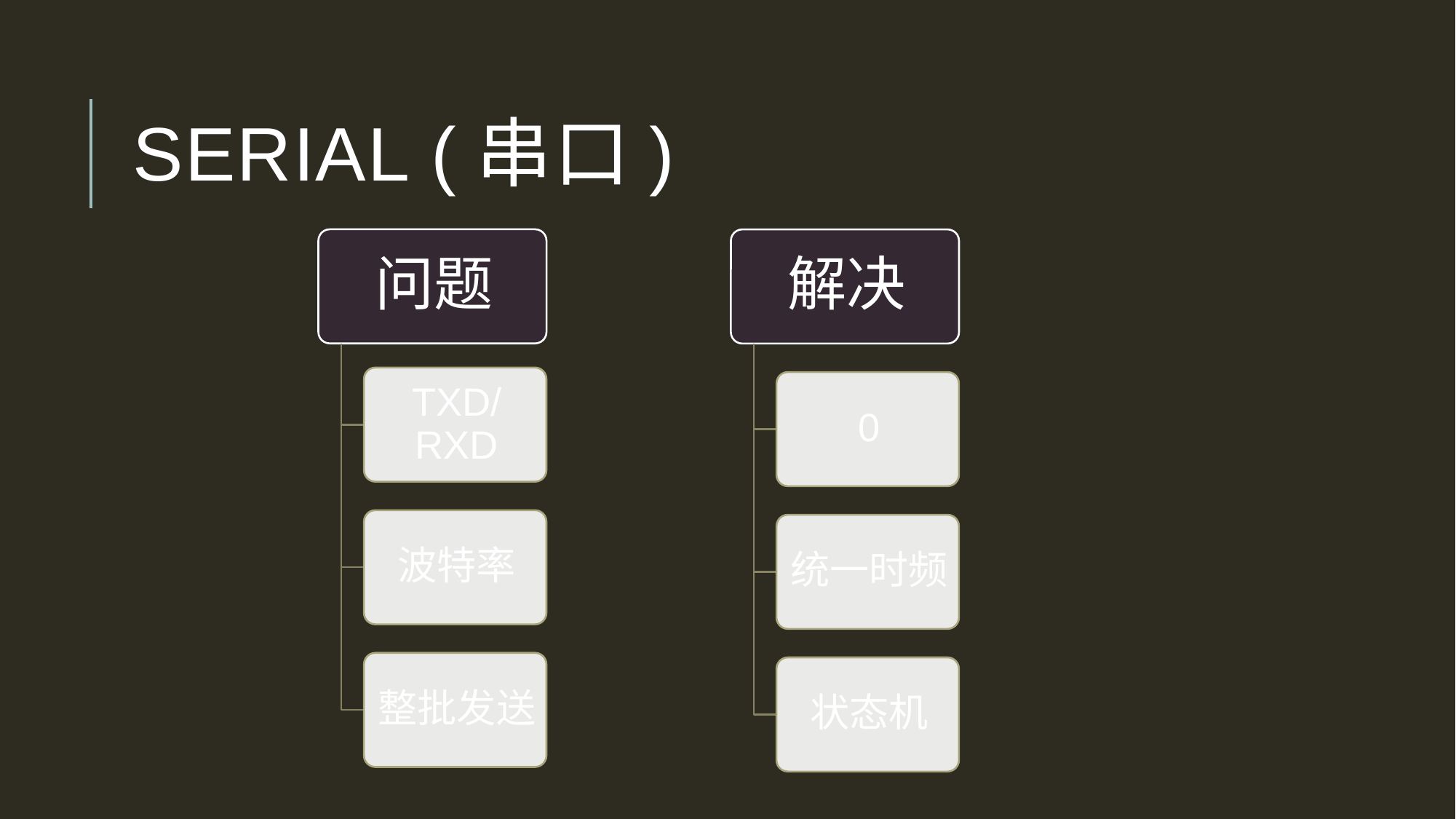

# Serial (串口)
问题
TXD/RXD
波特率
整批发送
解决
0
统一时频
状态机